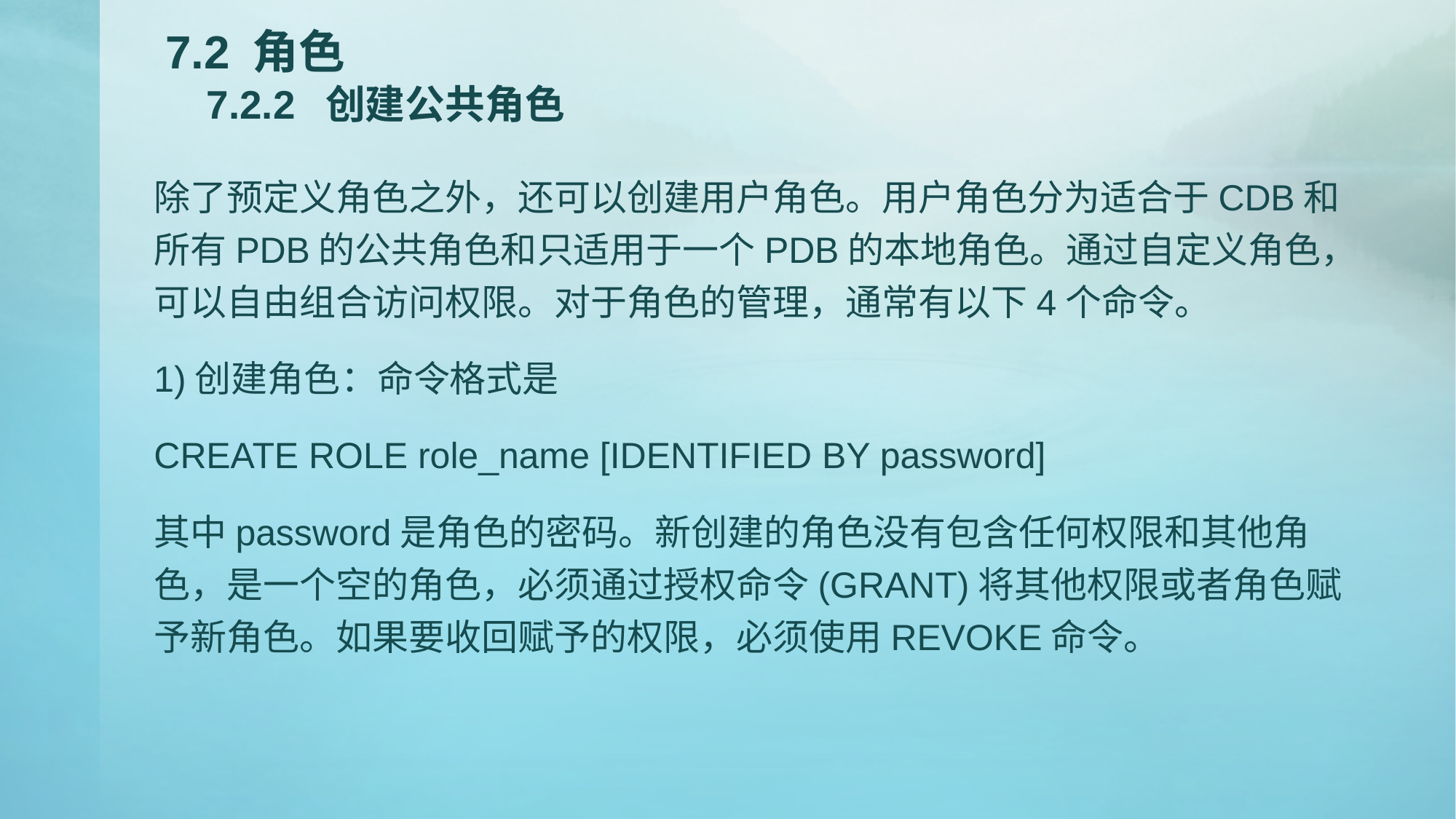

# 7.2 角色 7.2.2  创建公共角色
除了预定义角色之外，还可以创建用户角色。用户角色分为适合于CDB和所有PDB的公共角色和只适用于一个PDB的本地角色。通过自定义角色，可以自由组合访问权限。对于角色的管理，通常有以下4个命令。
1)创建角色：命令格式是
CREATE ROLE role_name [IDENTIFIED BY password]
其中password是角色的密码。新创建的角色没有包含任何权限和其他角色，是一个空的角色，必须通过授权命令(GRANT)将其他权限或者角色赋予新角色。如果要收回赋予的权限，必须使用REVOKE命令。